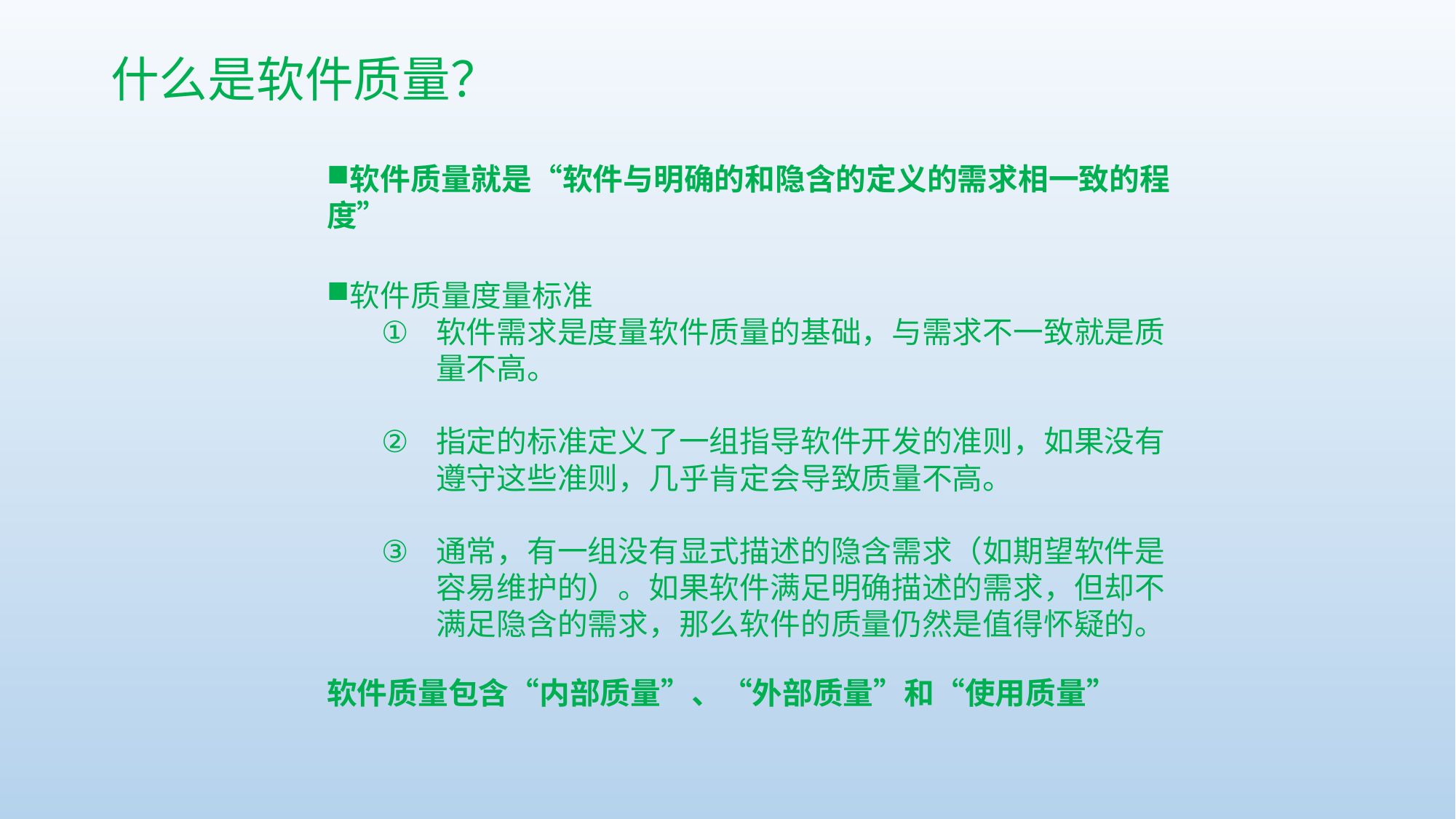

# 什么是软件质量？
软件质量就是“软件与明确的和隐含的定义的需求相一致的程度”

软件质量度量标准
软件需求是度量软件质量的基础，与需求不一致就是质量不高。

指定的标准定义了一组指导软件开发的准则，如果没有遵守这些准则，几乎肯定会导致质量不高。

通常，有一组没有显式描述的隐含需求（如期望软件是容易维护的）。如果软件满足明确描述的需求，但却不满足隐含的需求，那么软件的质量仍然是值得怀疑的。

软件质量包含“内部质量”、“外部质量”和“使⽤质量”